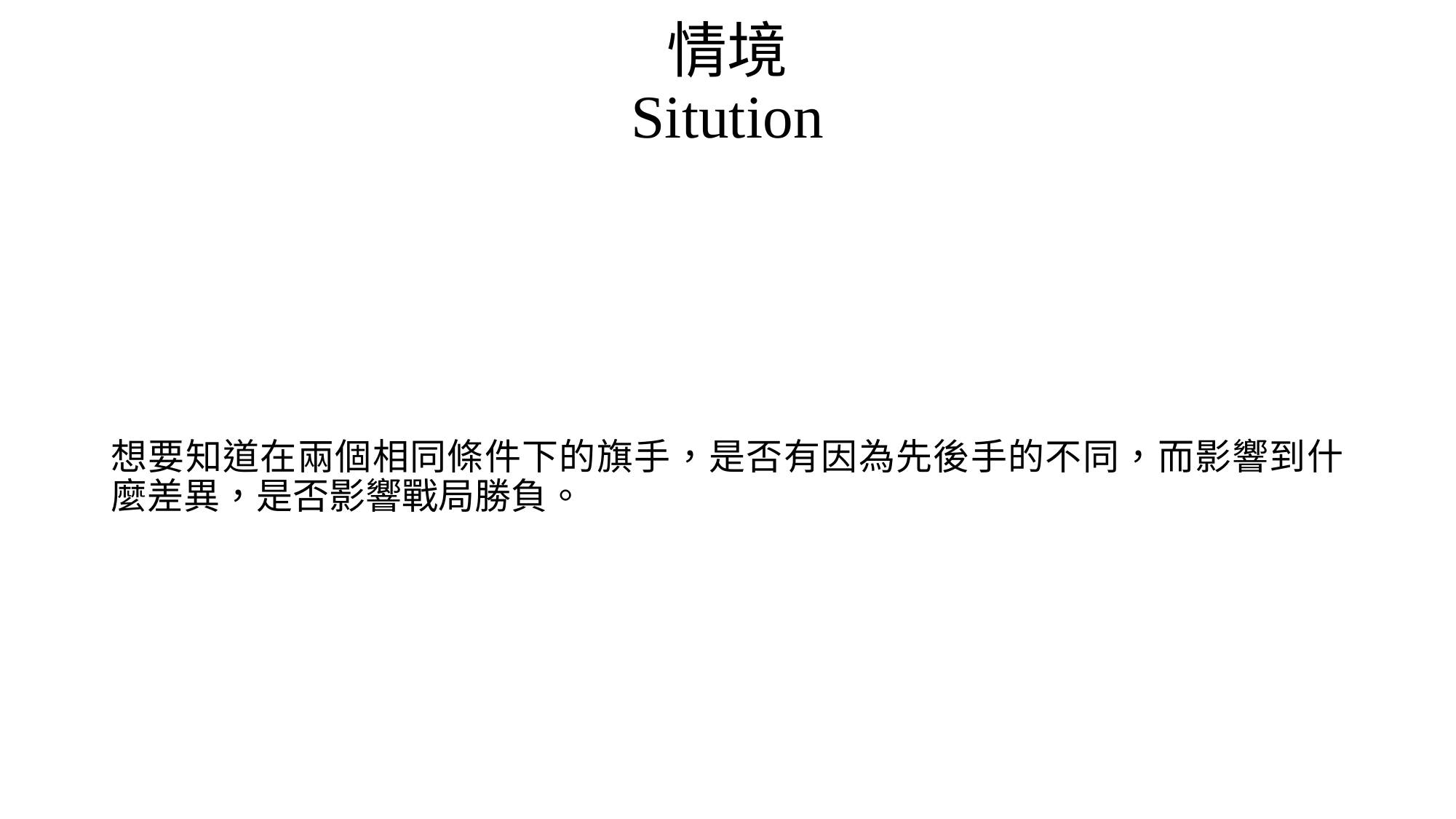

# 情境 Sitution
想要知道在兩個相同條件下的旗手，是否有因為先後手的不同，而影響到什麼差異，是否影響戰局勝負。